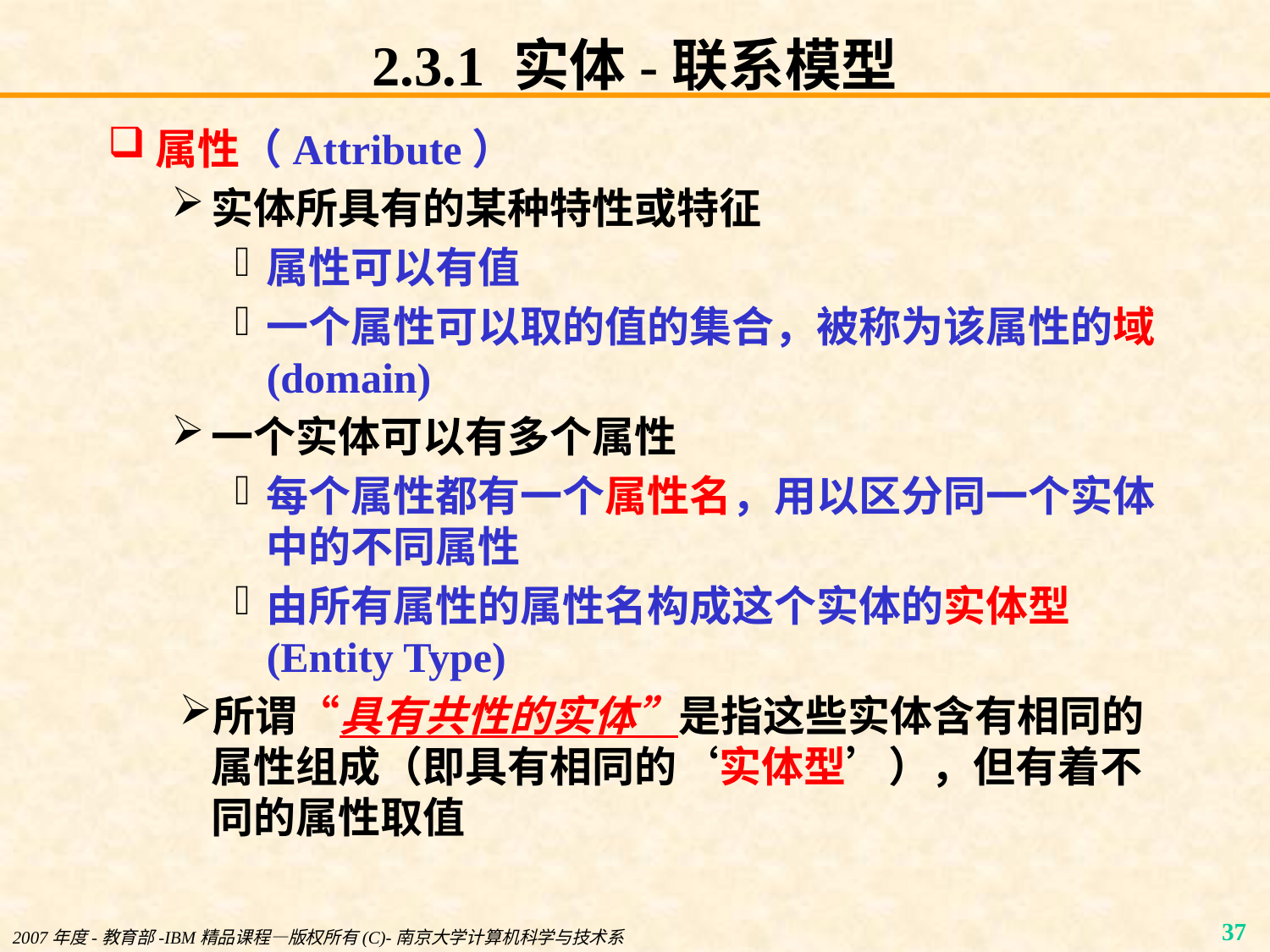

# 2.3.1 实体-联系模型
属性（Attribute）
实体所具有的某种特性或特征
属性可以有值
一个属性可以取的值的集合，被称为该属性的域 (domain)
一个实体可以有多个属性
每个属性都有一个属性名，用以区分同一个实体中的不同属性
由所有属性的属性名构成这个实体的实体型(Entity Type)
所谓“具有共性的实体”是指这些实体含有相同的属性组成（即具有相同的‘实体型’），但有着不同的属性取值
37
2007年度-教育部-IBM精品课程—版权所有(C)-南京大学计算机科学与技术系